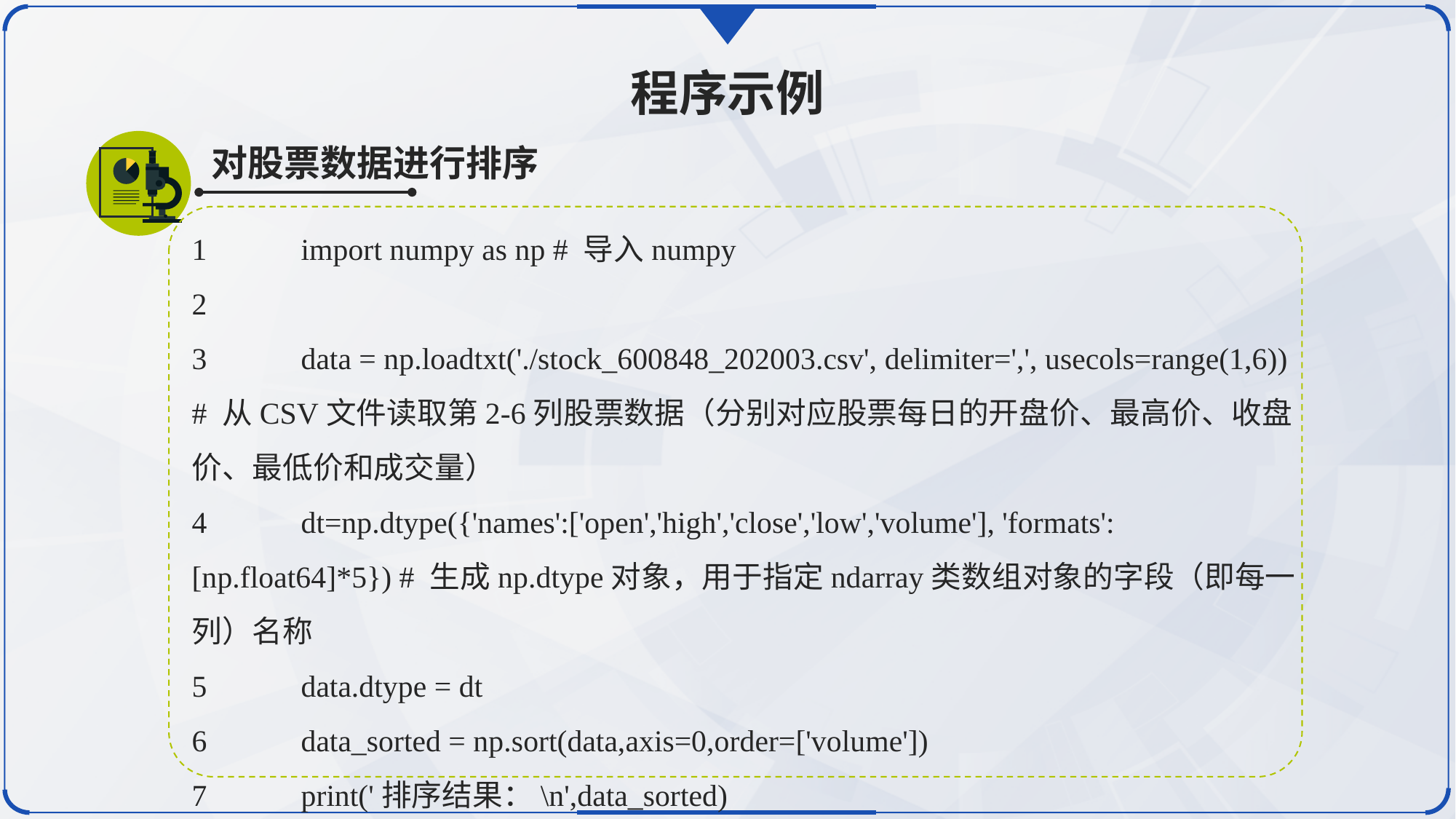

程序示例

对股票数据进行排序

1	import numpy as np # 导入numpy
2
3	data = np.loadtxt('./stock_600848_202003.csv', delimiter=',', usecols=range(1,6)) # 从CSV文件读取第2-6列股票数据（分别对应股票每日的开盘价、最高价、收盘价、最低价和成交量）
4	dt=np.dtype({'names':['open','high','close','low','volume'], 'formats':[np.float64]*5}) # 生成np.dtype对象，用于指定ndarray类数组对象的字段（即每一列）名称
5	data.dtype = dt
6	data_sorted = np.sort(data,axis=0,order=['volume'])
7	print('排序结果：\n',data_sorted)